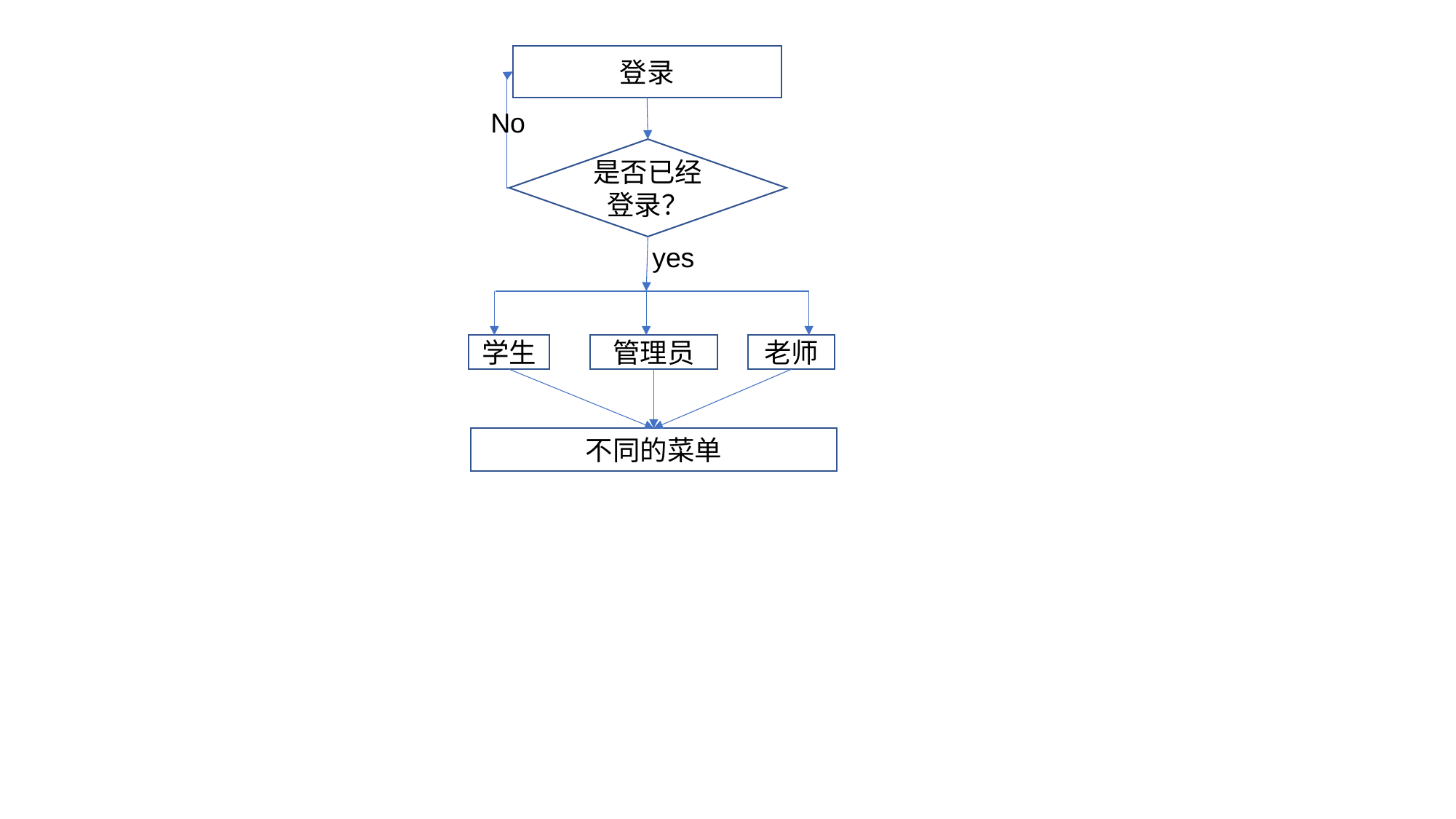

登录
No
是否已经登录？
yes
学生
老师
管理员
不同的菜单